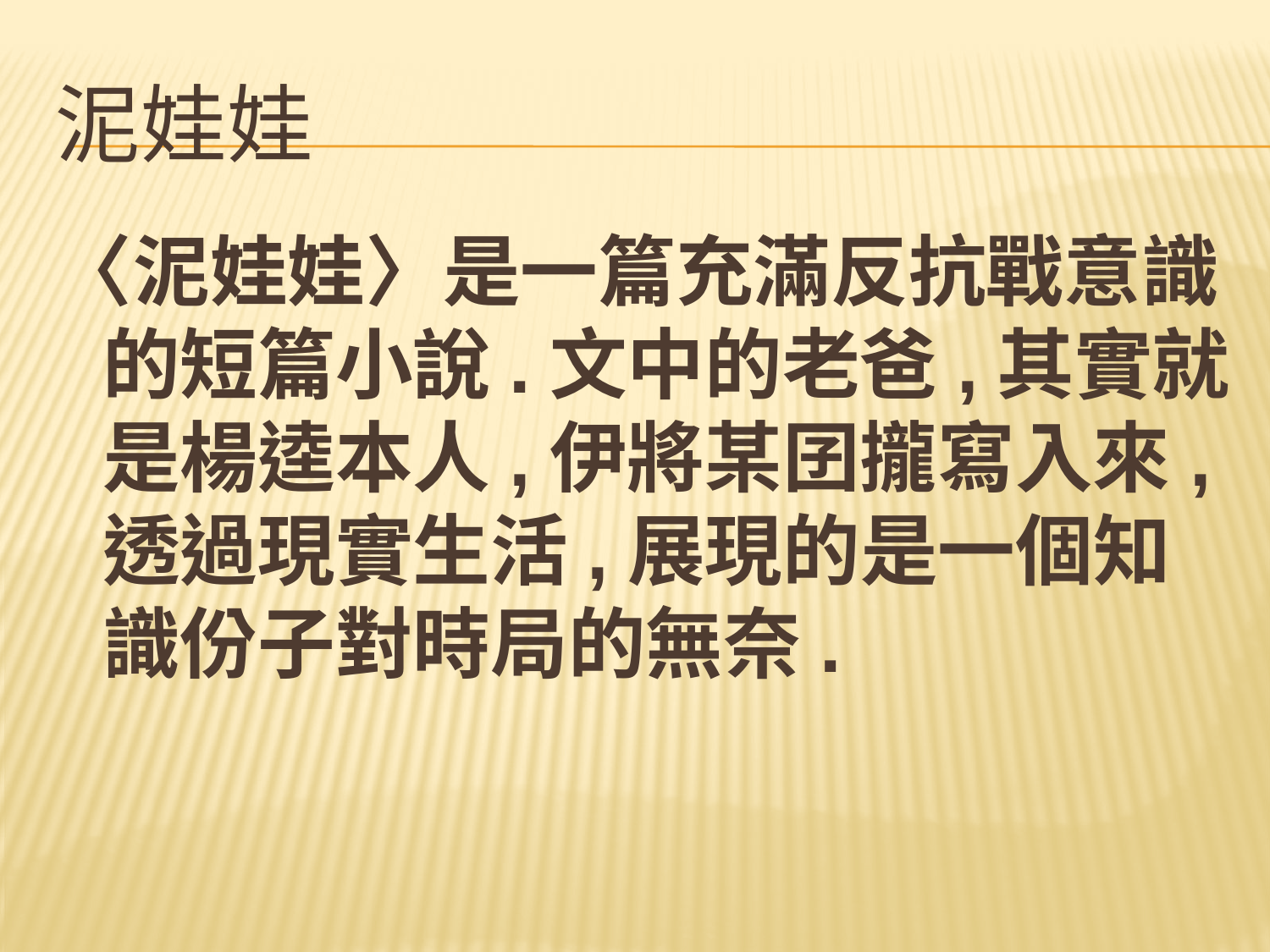

# 泥娃娃
〈泥娃娃〉是一篇充滿反抗戰意識的短篇小說.文中的老爸,其實就是楊逵本人,伊將某囝攏寫入來,透過現實生活,展現的是一個知識份子對時局的無奈.